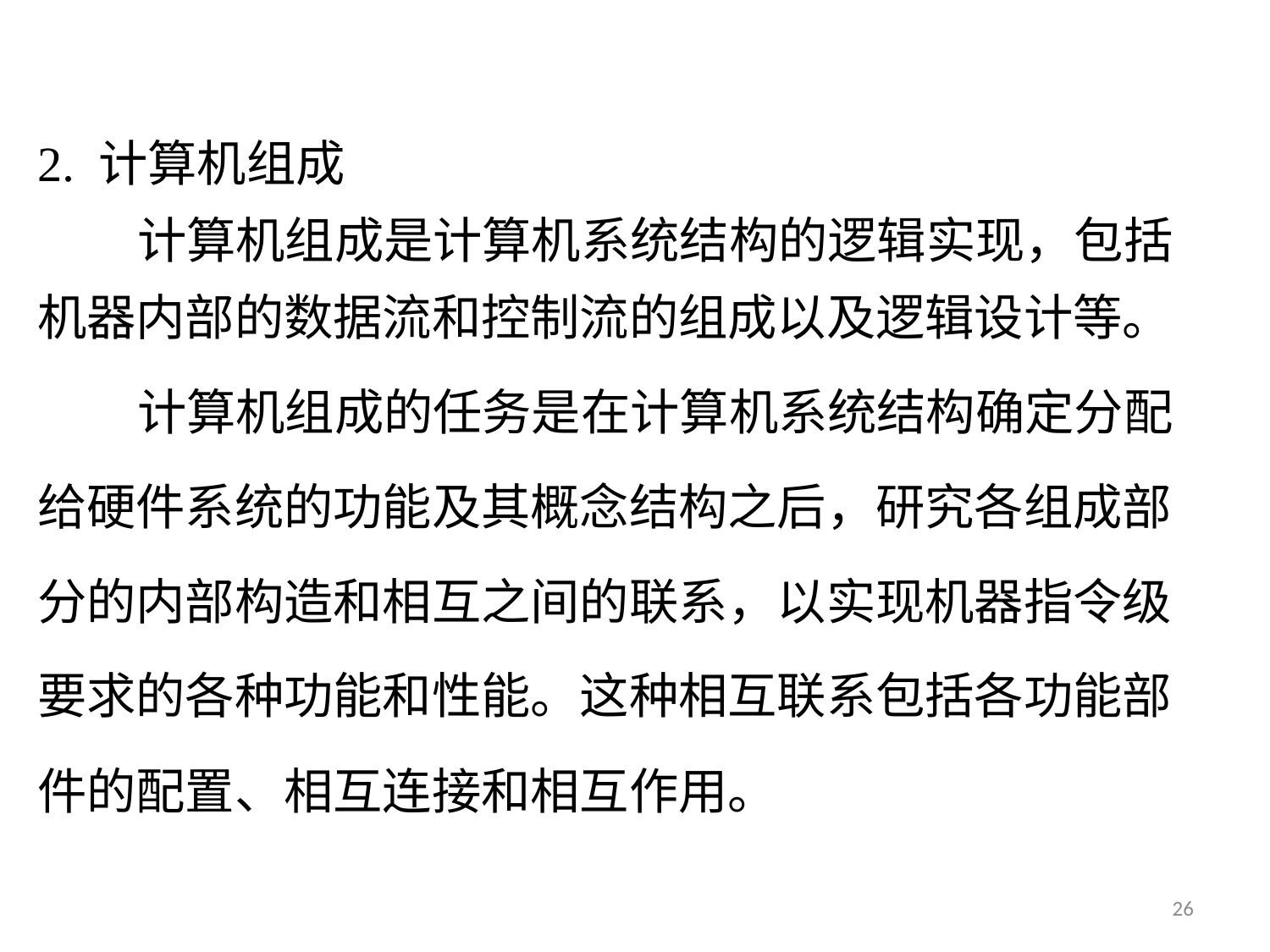

2. 计算机组成
        计算机组成是计算机系统结构的逻辑实现，包括机器内部的数据流和控制流的组成以及逻辑设计等。
        计算机组成的任务是在计算机系统结构确定分配给硬件系统的功能及其概念结构之后，研究各组成部分的内部构造和相互之间的联系，以实现机器指令级要求的各种功能和性能。这种相互联系包括各功能部件的配置、相互连接和相互作用。
26